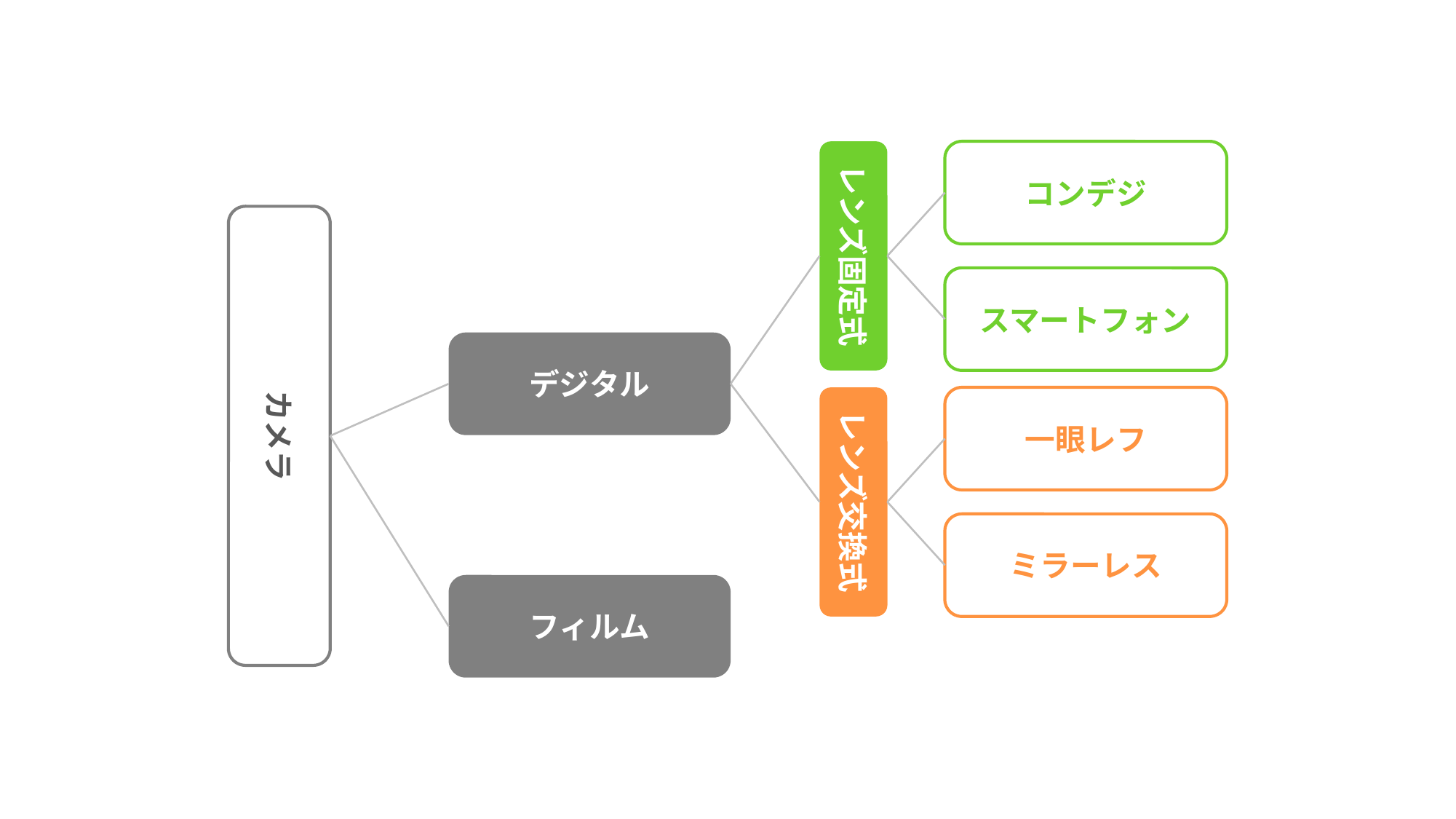

レンズ固定式
コンデジ
カメラ
スマートフォン
デジタル
レンズ交換式
一眼レフ
ミラーレス
フィルム